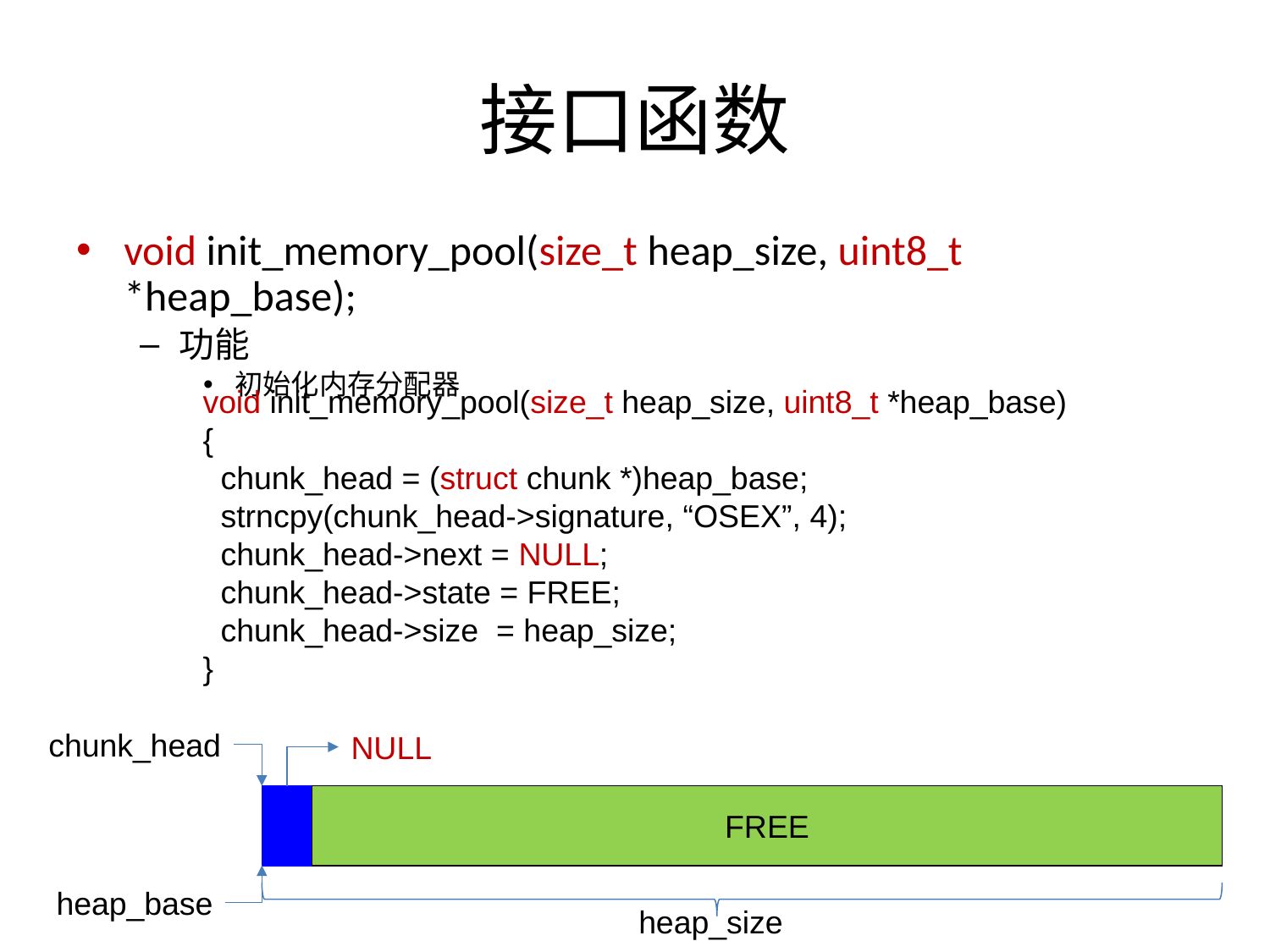

# 接口函数
void init_memory_pool(size_t heap_size, uint8_t *heap_base);
功能
初始化内存分配器

void init_memory_pool(size_t heap_size, uint8_t *heap_base)
{
  chunk_head = (struct chunk *)heap_base;
  strncpy(chunk_head->signature, “OSEX”, 4);
  chunk_head->next = NULL;
  chunk_head->state = FREE;
  chunk_head->size  = heap_size;
}

chunk_head
NULL

FREE
heap_base
heap_size